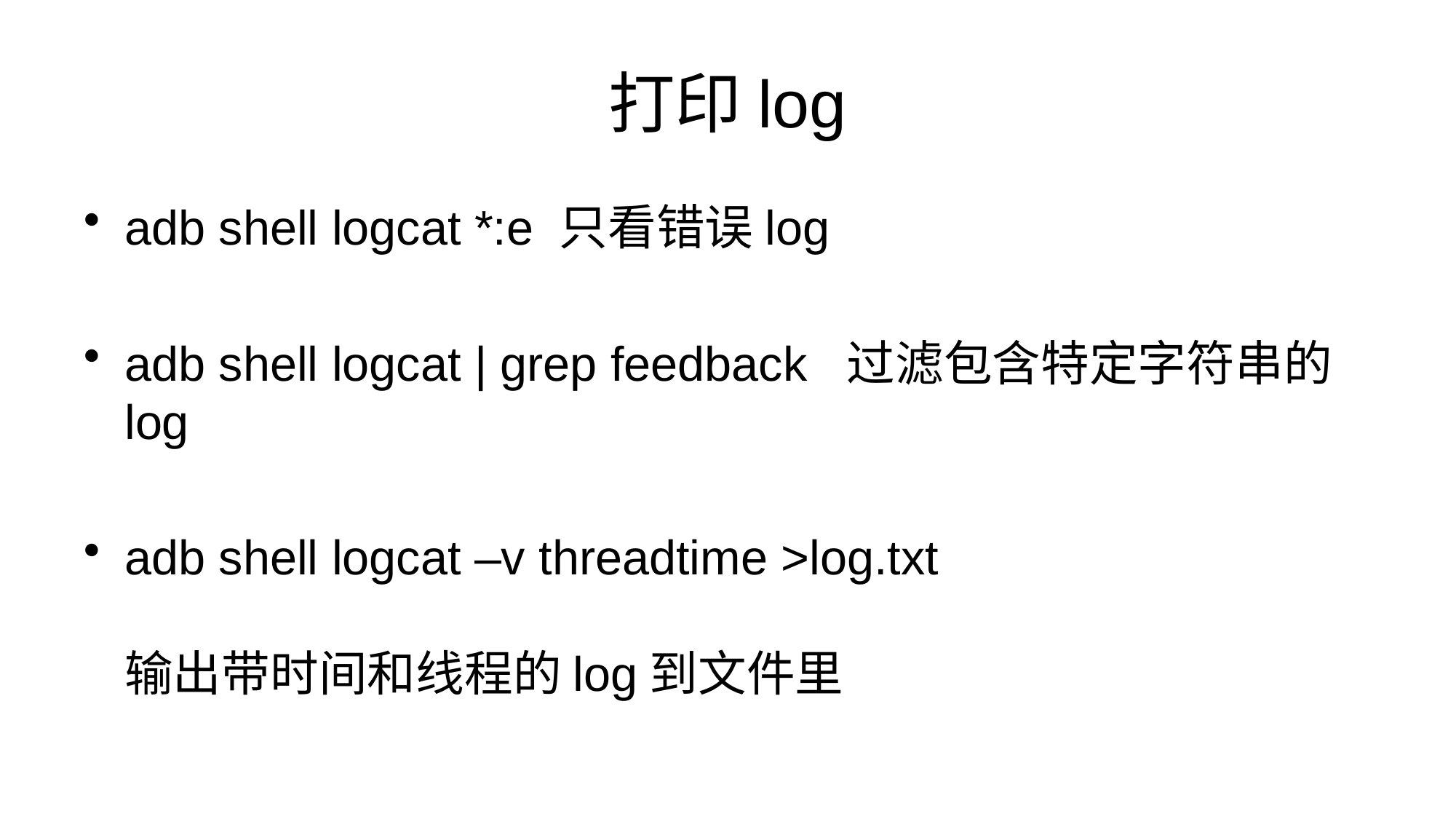

# 打印log
adb shell logcat *:e 只看错误log

adb shell logcat | grep feedback  过滤包含特定字符串的log

adb shell logcat –v threadtime >log.txt
输出带时间和线程的log到文件里